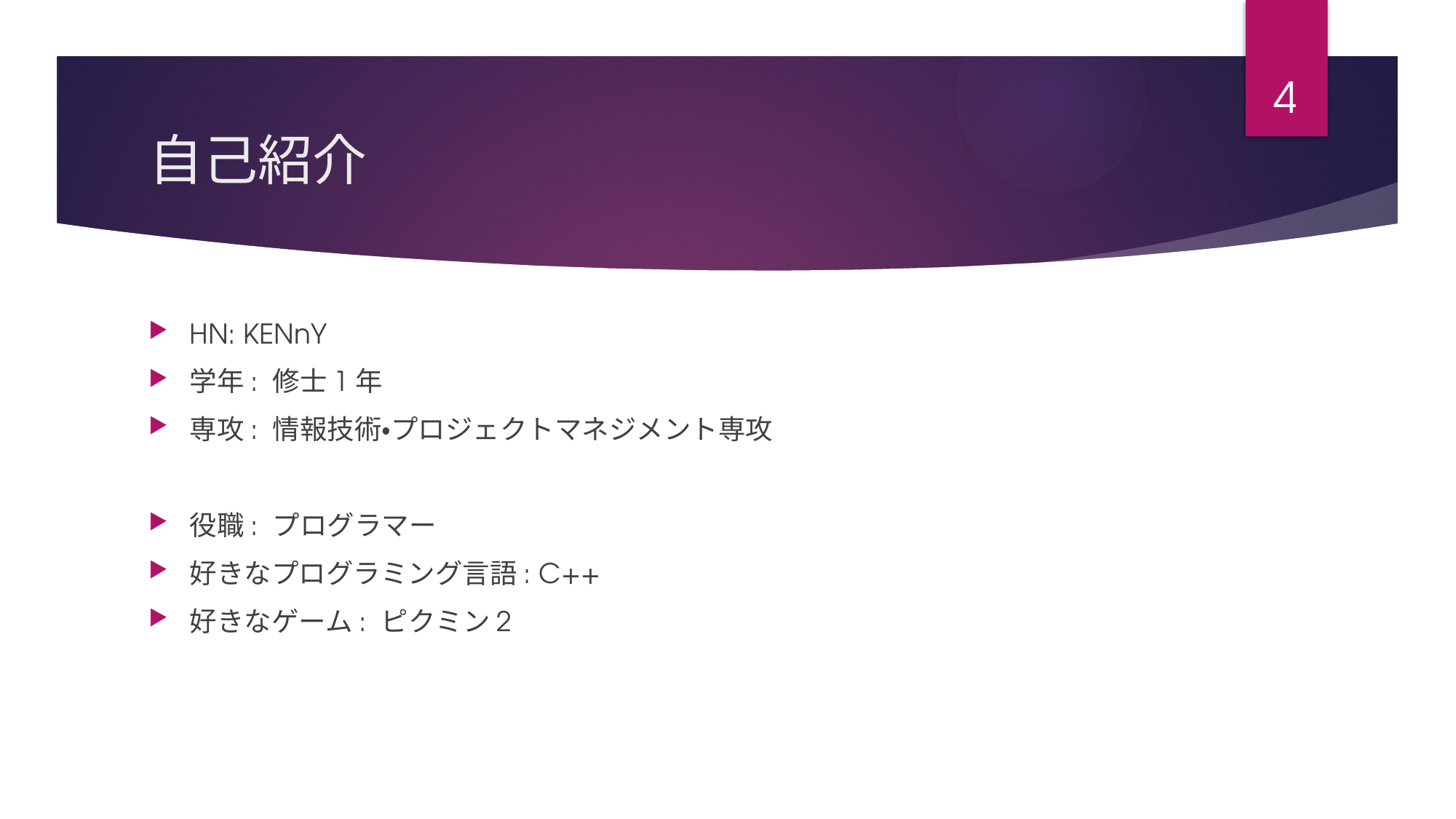

4
# 自己紹介
HN: KENnY
学年: 修士1年
専攻: 情報技術・プロジェクトマネジメント専攻

役職: プログラマー
好きなプログラミング言語: C++
好きなゲーム: ピクミン2